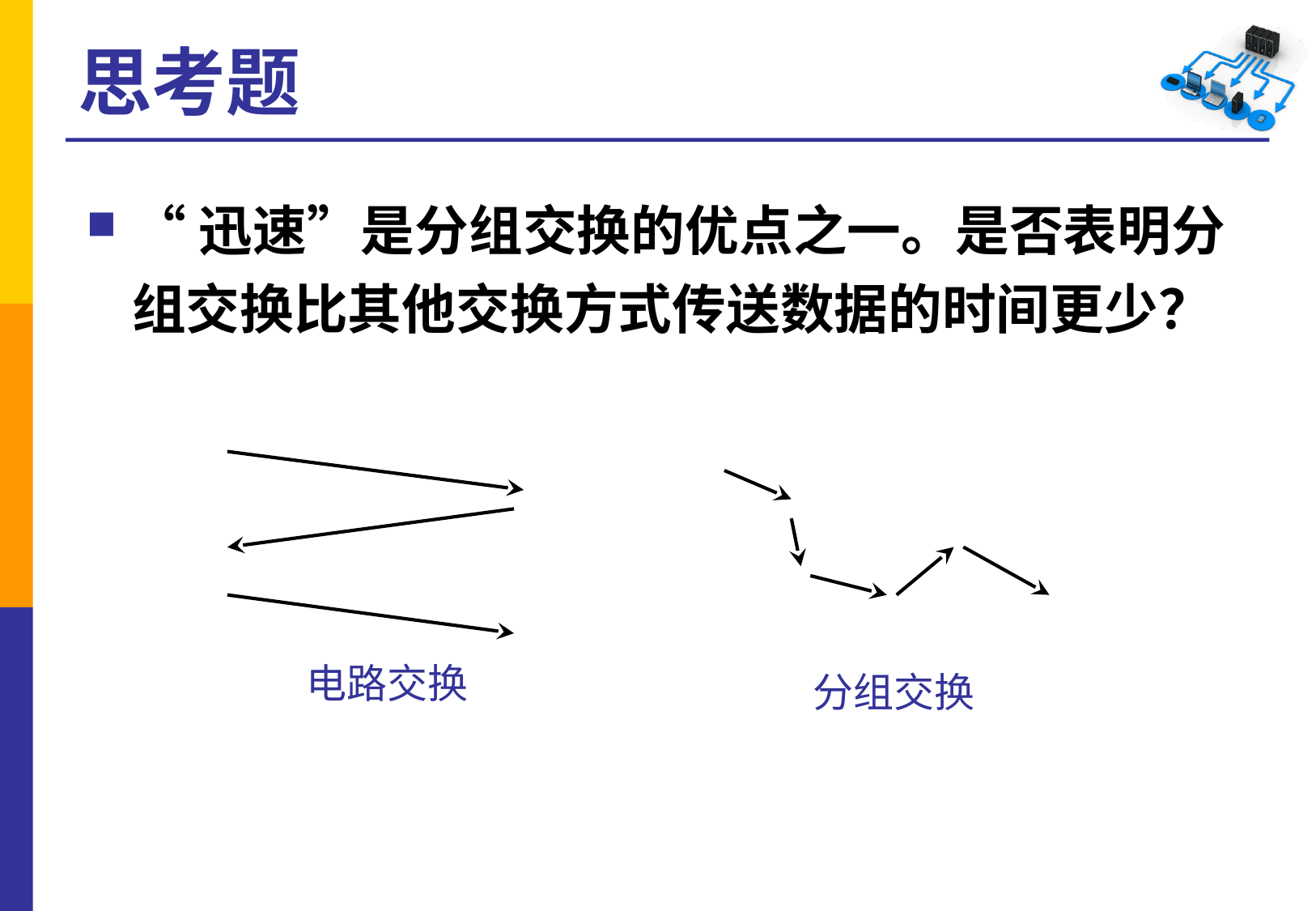

# 思考题
“迅速”是分组交换的优点之一。是否表明分组交换比其他交换方式传送数据的时间更少？

电路交换
分组交换